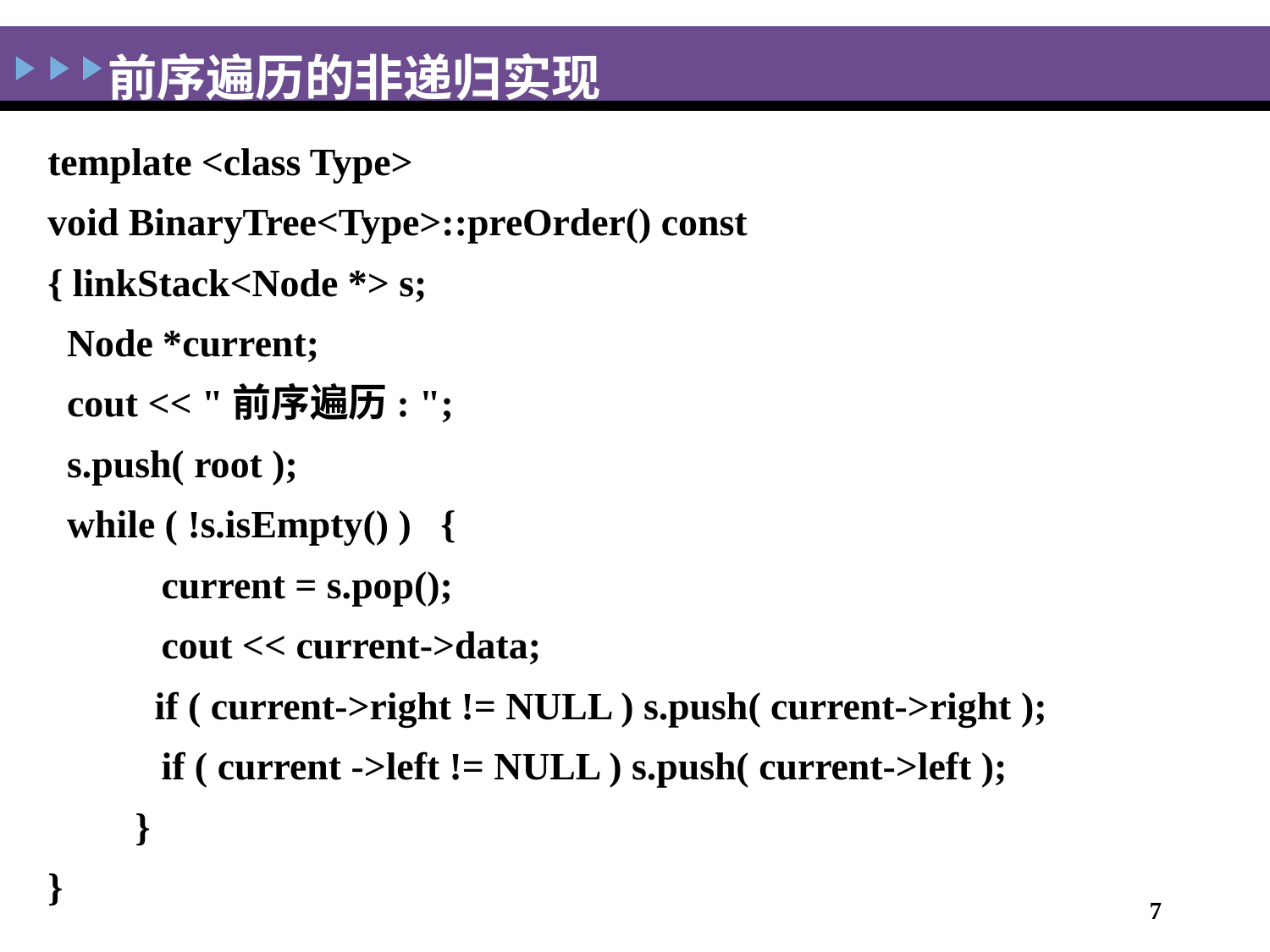

# 前序遍历的非递归实现
template <class Type>
void BinaryTree<Type>::preOrder() const
{ linkStack<Node *> s;
  Node *current;
  cout << "前序遍历: ";
  s.push( root );
  while ( !s.isEmpty() )   {
	   current = s.pop();
	   cout << current->data;
           if ( current->right != NULL ) s.push( current->right );
	   if ( current ->left != NULL ) s.push( current->left );
         }
}
7